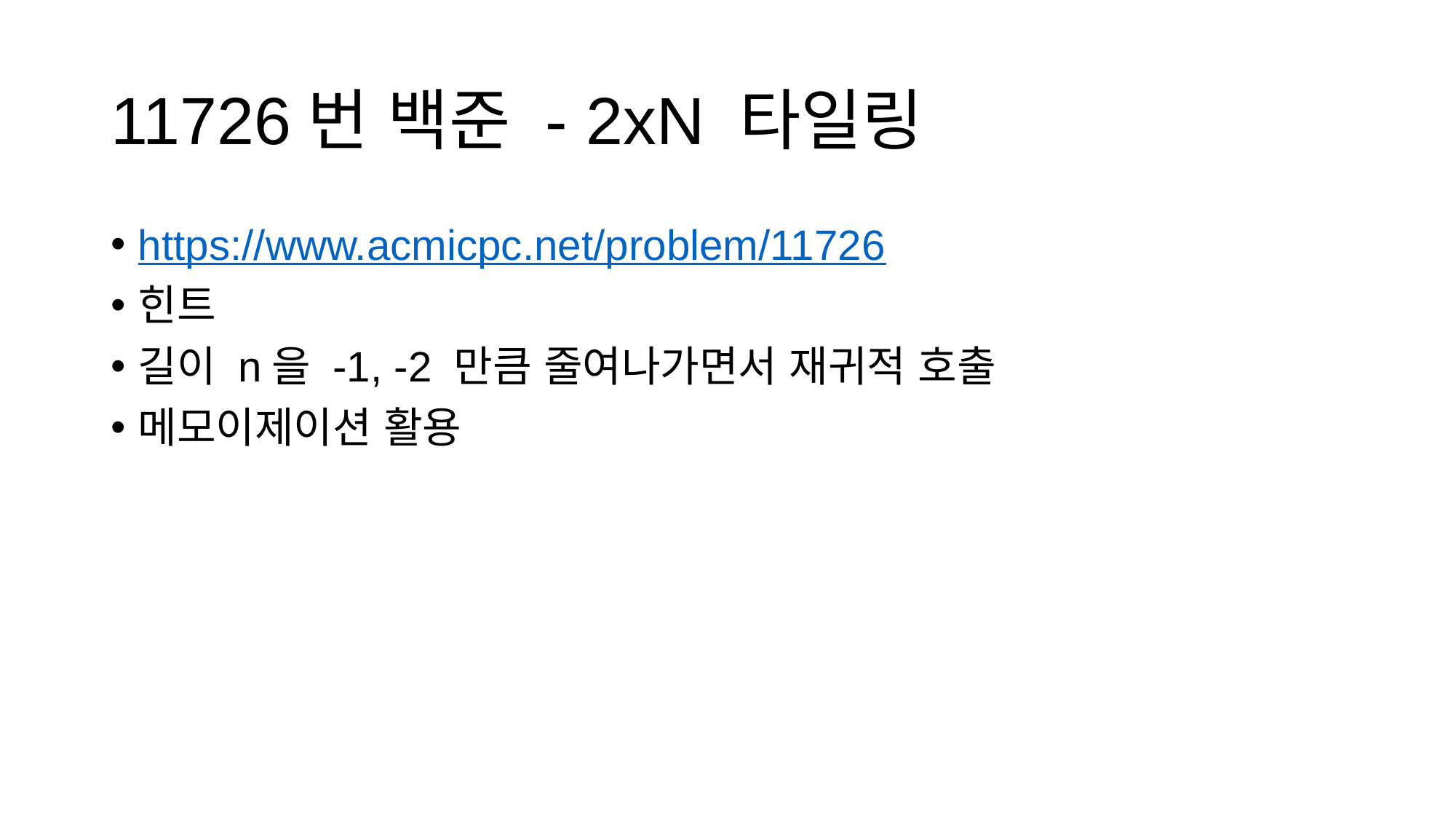

# 11726번 백준 - 2xN 타일링
https://www.acmicpc.net/problem/11726
힌트
길이 n을 -1, -2 만큼 줄여나가면서 재귀적 호출
메모이제이션 활용